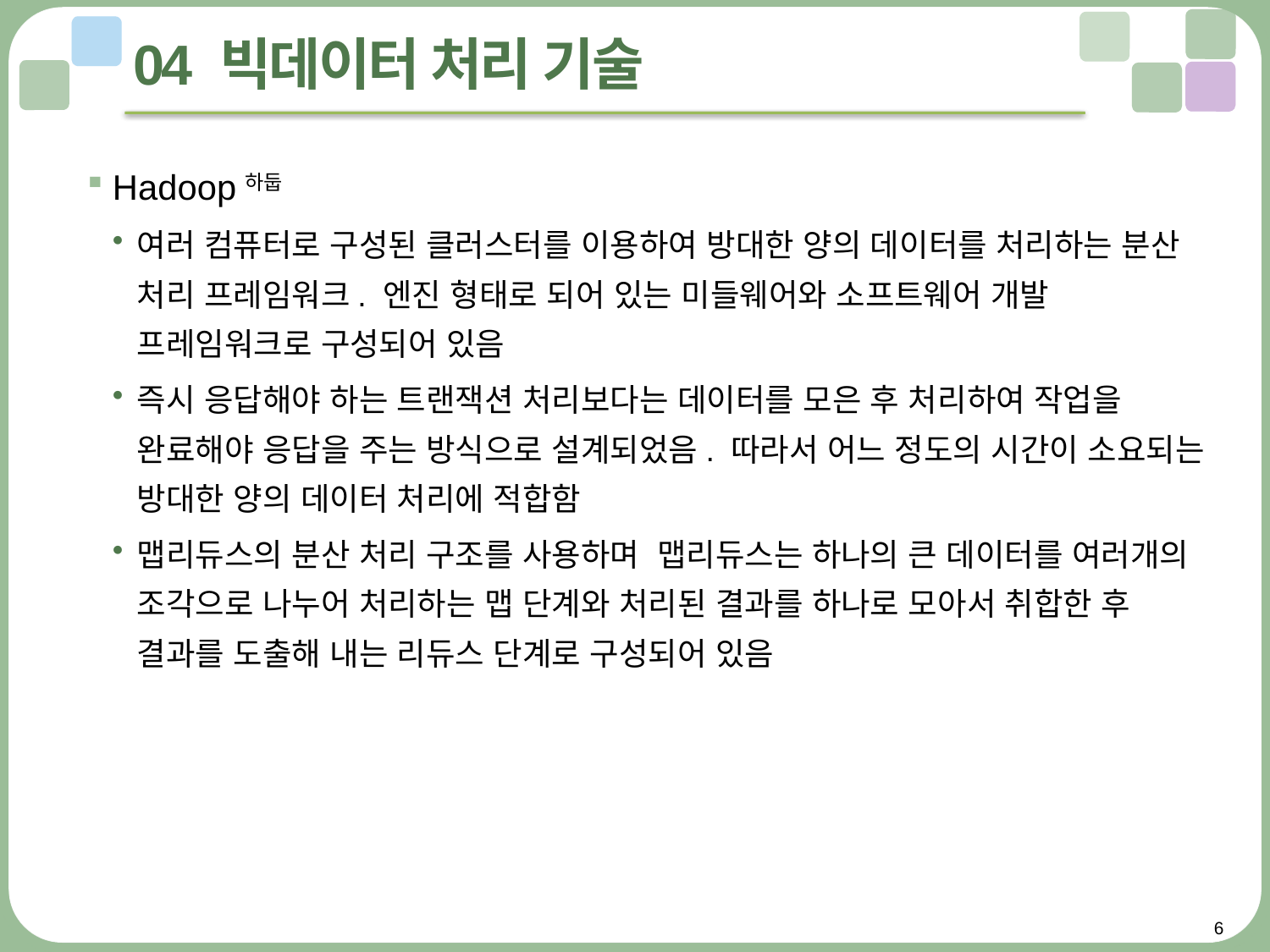

# 04 빅데이터 처리 기술
Hadoop하둡
여러 컴퓨터로 구성된 클러스터를 이용하여 방대한 양의 데이터를 처리하는 분산 처리 프레임워크. 엔진 형태로 되어 있는 미들웨어와 소프트웨어 개발 프레임워크로 구성되어 있음
즉시 응답해야 하는 트랜잭션 처리보다는 데이터를 모은 후 처리하여 작업을 완료해야 응답을 주는 방식으로 설계되었음. 따라서 어느 정도의 시간이 소요되는 방대한 양의 데이터 처리에 적합함
맵리듀스의 분산 처리 구조를 사용하며  맵리듀스는 하나의 큰 데이터를 여러개의 조각으로 나누어 처리하는 맵 단계와 처리된 결과를 하나로 모아서 취합한 후 결과를 도출해 내는 리듀스 단계로 구성되어 있음